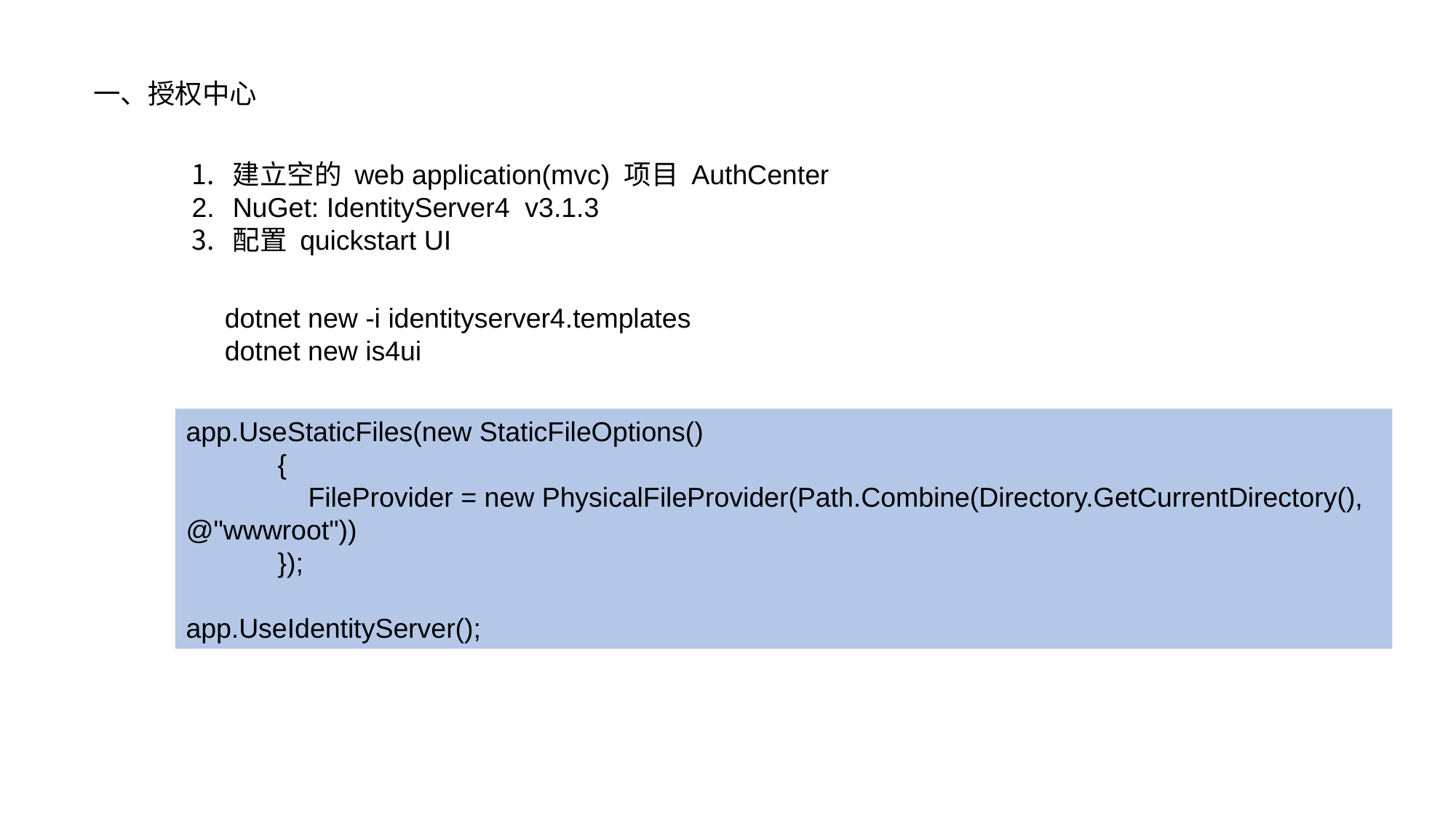

一、授权中心
建立空的 web application(mvc) 项目 AuthCenter
NuGet: IdentityServer4  v3.1.3
配置 quickstart UI

dotnet new -i identityserver4.templates
dotnet new is4ui
app.UseStaticFiles(new StaticFileOptions()
            {
                FileProvider = new PhysicalFileProvider(Path.Combine(Directory.GetCurrentDirectory(), @"wwwroot"))
            });

app.UseIdentityServer();